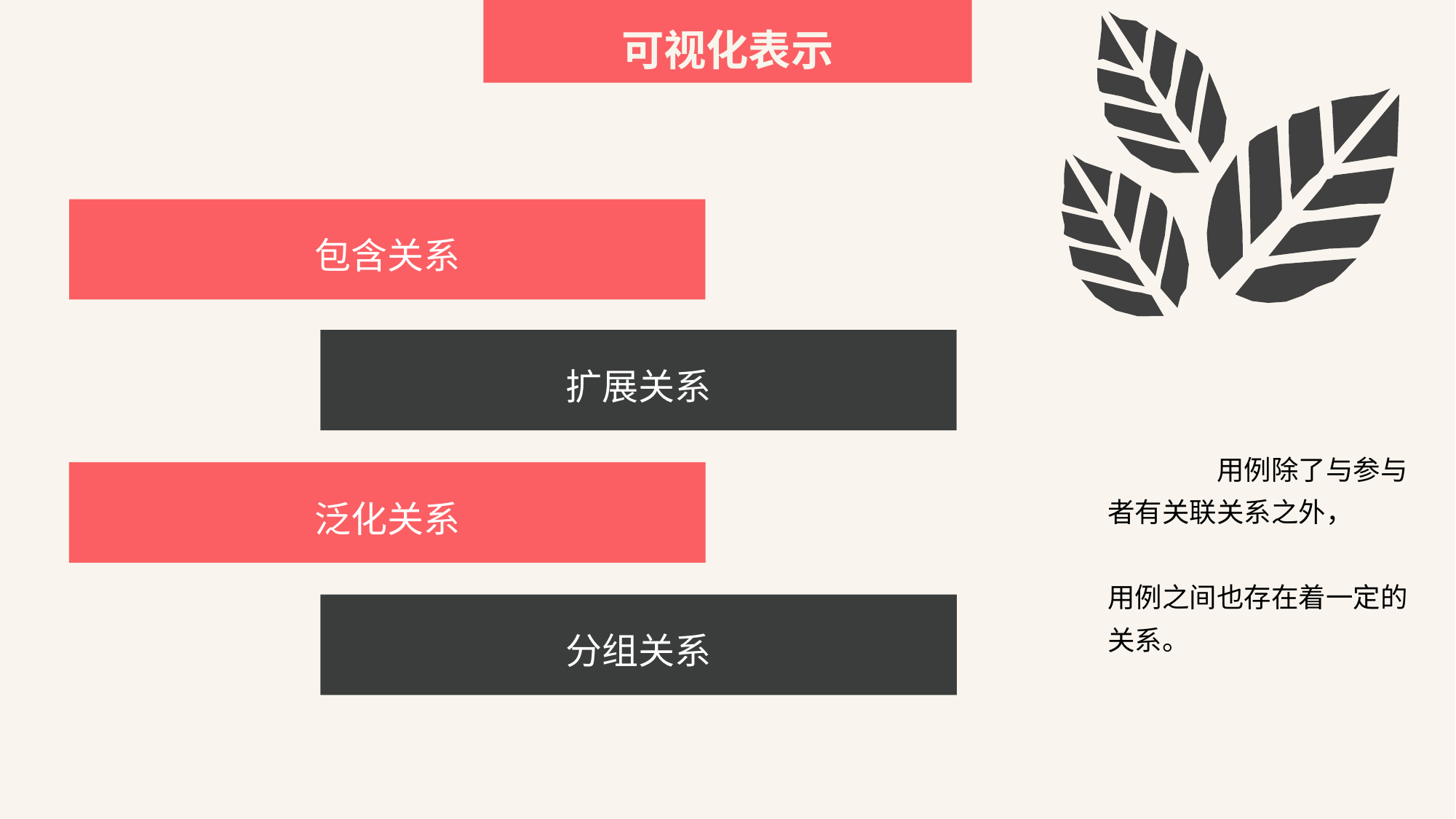

可视化表示

包含关系

扩展关系

泛化关系

分组关系
	用例除了与参与者有关联关系之外，

用例之间也存在着一定的关系。